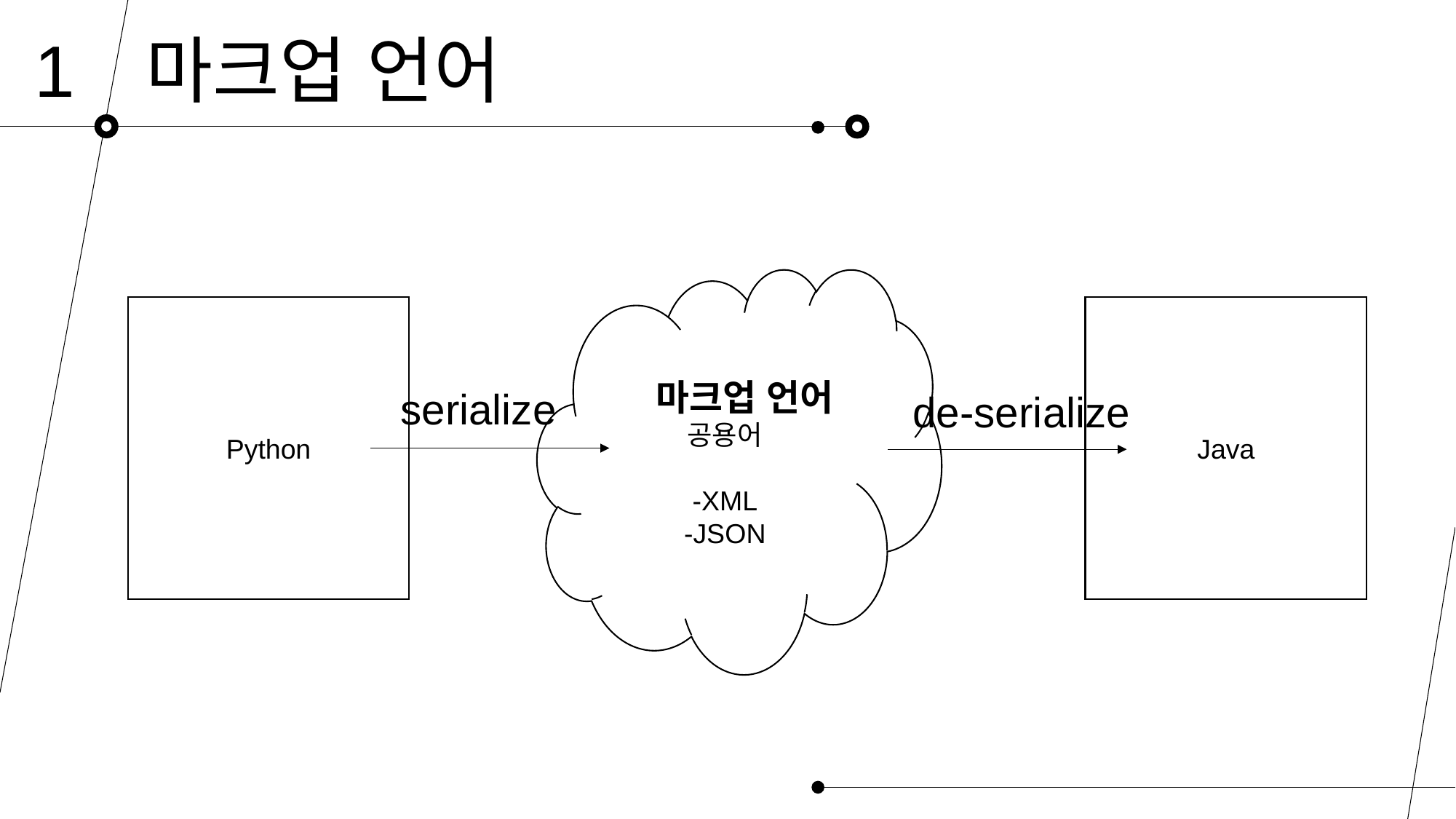

1
마크업 언어
   마크업 언어
공용어

-XML
-JSON
Python
Java
serialize
de-serialize